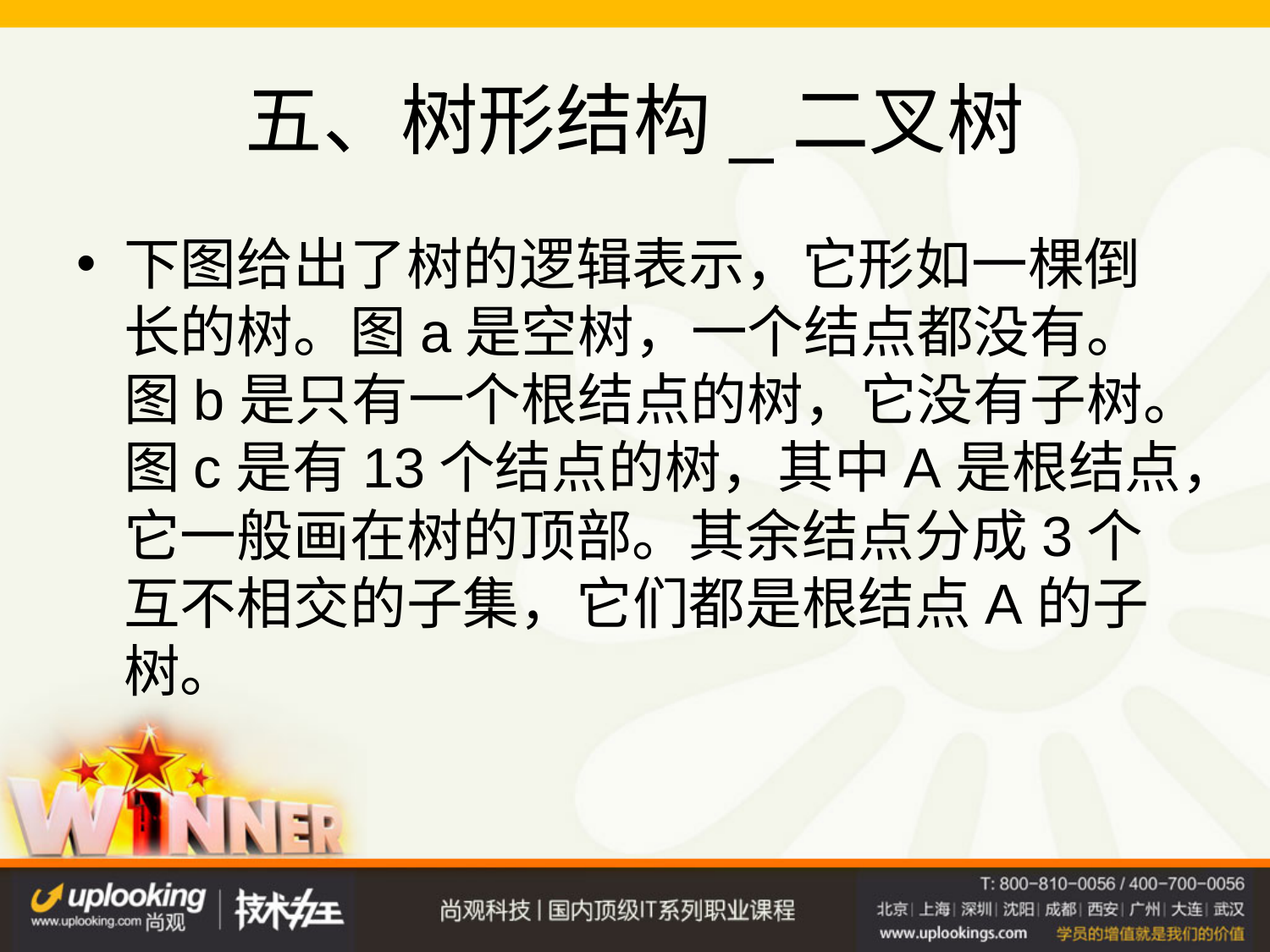

# 五、树形结构_二叉树
下图给出了树的逻辑表示，它形如一棵倒长的树。图a是空树，一个结点都没有。图b是只有一个根结点的树，它没有子树。图c是有13个结点的树，其中A是根结点，它一般画在树的顶部。其余结点分成3个互不相交的子集，它们都是根结点A的子树。